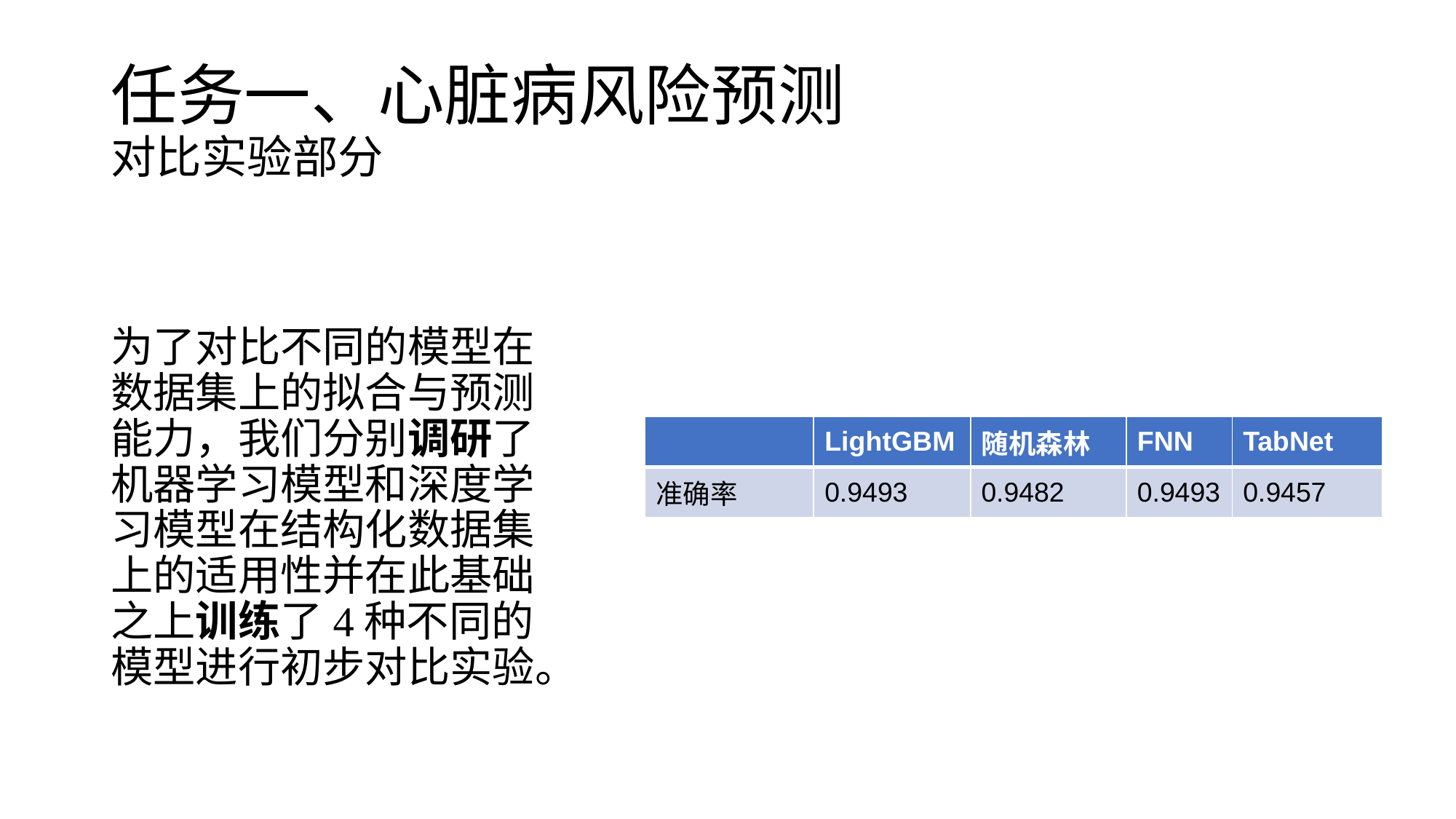

# 任务一、心脏病风险预测 对比实验部分
为了对比不同的模型在数据集上的拟合与预测能力，我们分别调研了机器学习模型和深度学习模型在结构化数据集上的适用性并在此基础之上训练了4种不同的模型进行初步对比实验。
|  | LightGBM | 随机森林 | FNN | TabNet |
| --- | --- | --- | --- | --- |
| 准确率 | 0.9493 | 0.9482 | 0.9493 | 0.9457 |